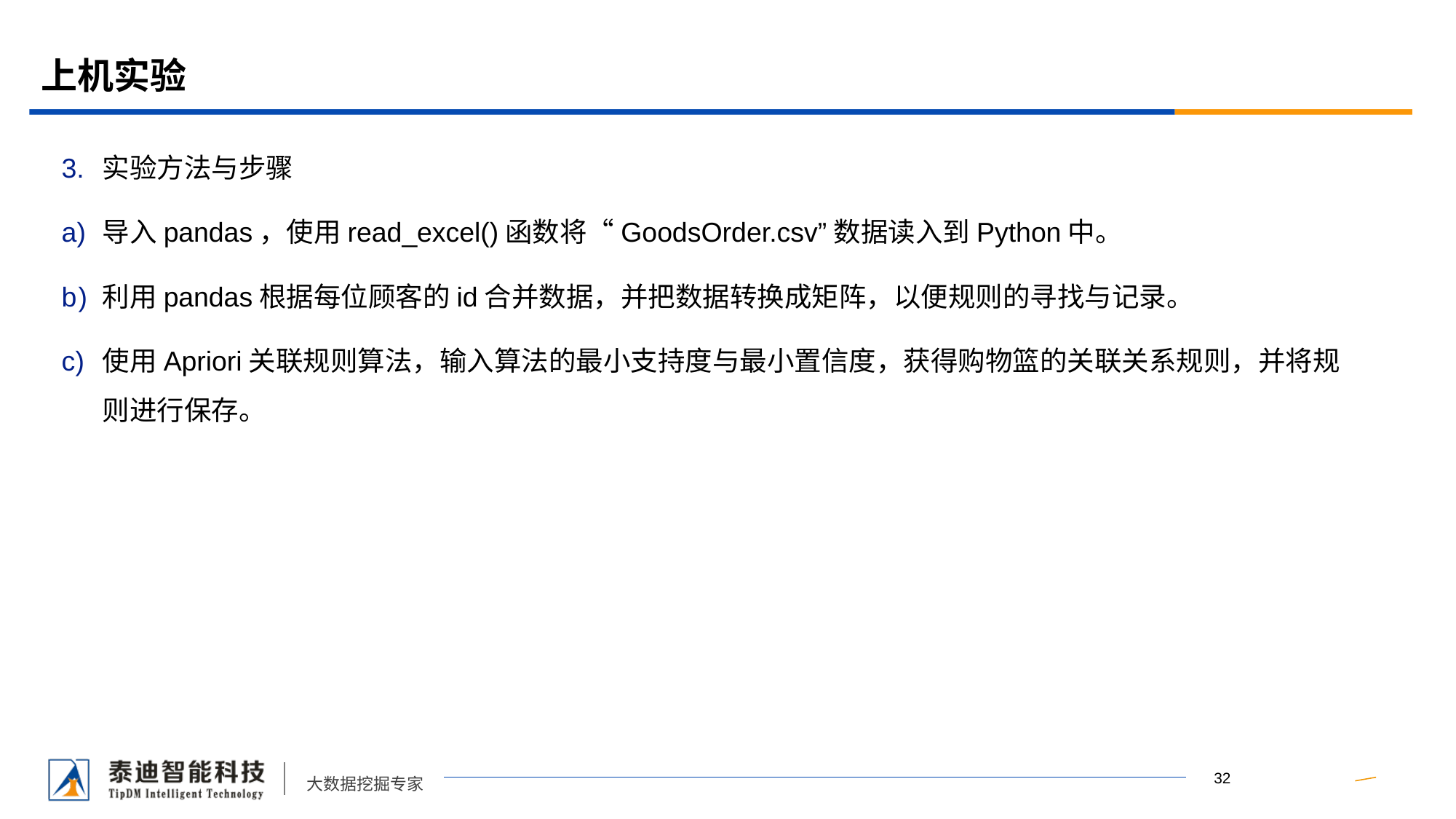

# 上机实验
实验方法与步骤
导入pandas，使用read_excel()函数将“GoodsOrder.csv”数据读入到Python中。
利用pandas根据每位顾客的id合并数据，并把数据转换成矩阵，以便规则的寻找与记录。
使用Apriori关联规则算法，输入算法的最小支持度与最小置信度，获得购物篮的关联关系规则，并将规则进行保存。